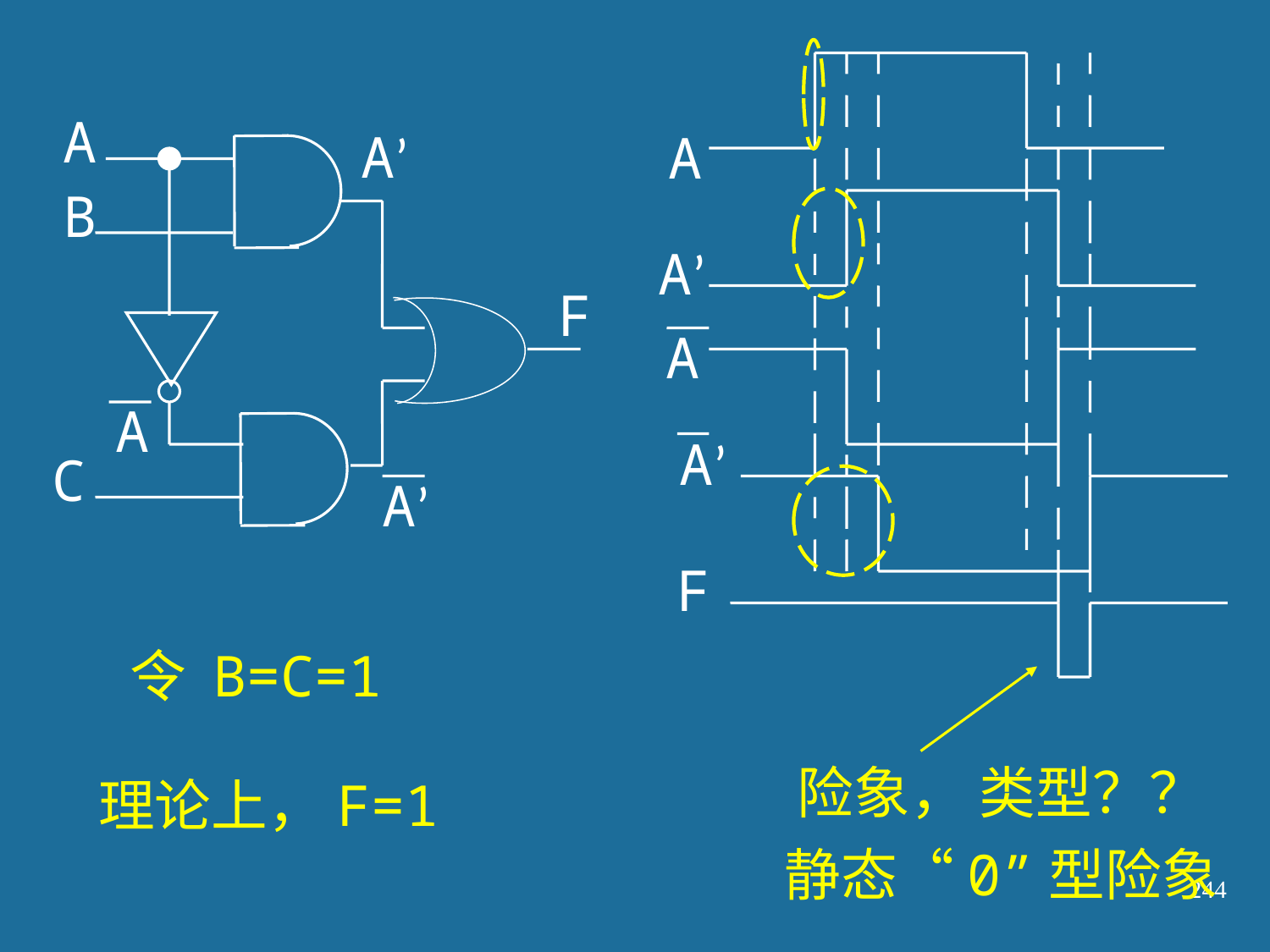

A

A’

A

A’

F

险象， 类型？？
A
A’

B

F

A

C

A’

令 B=C=1
理论上，F=1
静态“0”型险象
244